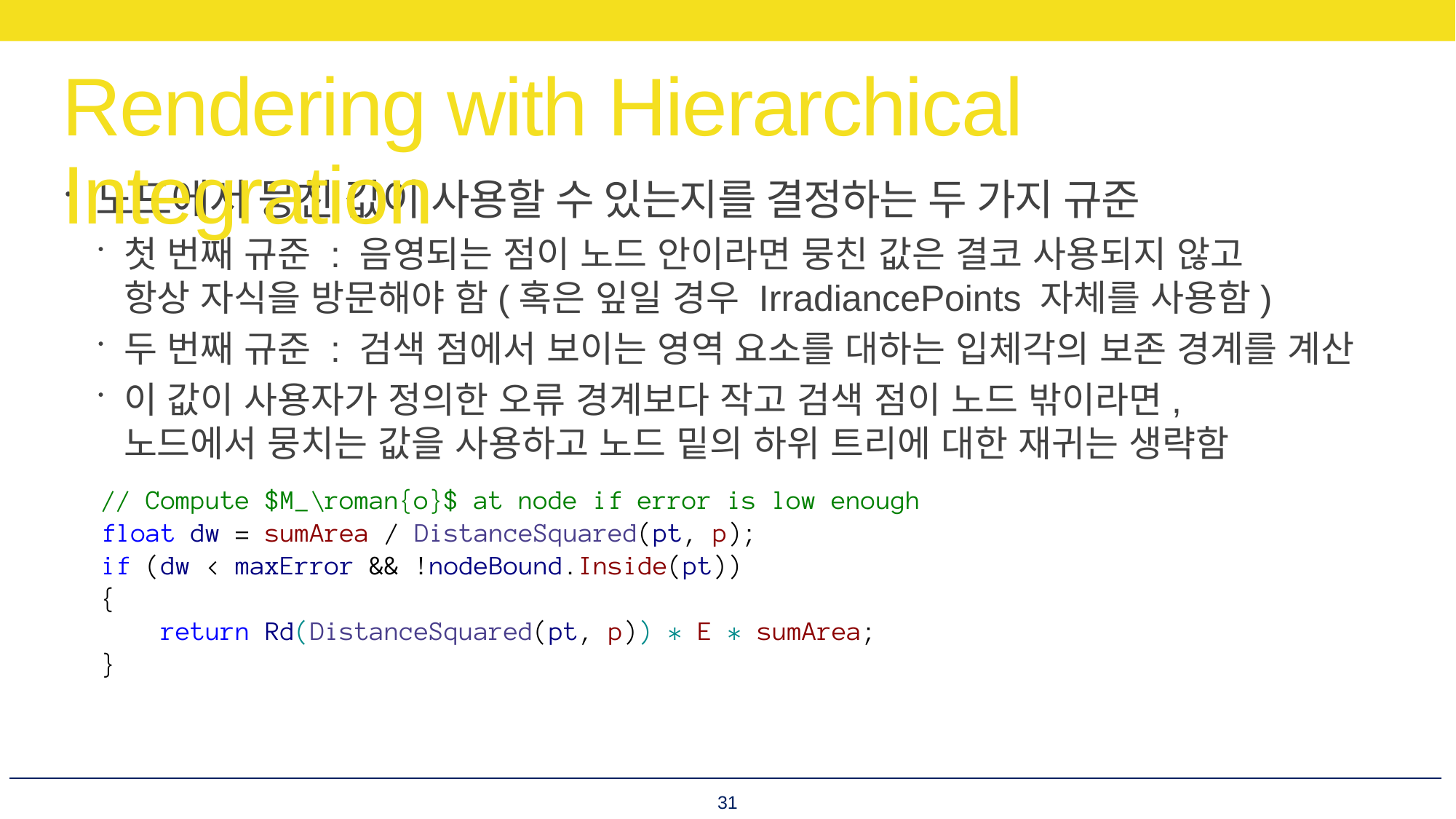

# Rendering with Hierarchical Integration
노드에서 뭉친 값이 사용할 수 있는지를 결정하는 두 가지 규준
첫 번째 규준 : 음영되는 점이 노드 안이라면 뭉친 값은 결코 사용되지 않고
항상 자식을 방문해야 함(혹은 잎일 경우 IrradiancePoints 자체를 사용함)
두 번째 규준 : 검색 점에서 보이는 영역 요소를 대하는 입체각의 보존 경계를 계산
이 값이 사용자가 정의한 오류 경계보다 작고 검색 점이 노드 밖이라면,
노드에서 뭉치는 값을 사용하고 노드 밑의 하위 트리에 대한 재귀는 생략함
// Compute $M_\roman{o}$ at node if error is low enough
float dw = sumArea / DistanceSquared(pt, p);
if (dw < maxError && !nodeBound.Inside(pt))
{
    return Rd(DistanceSquared(pt, p)) * E * sumArea;
}
31